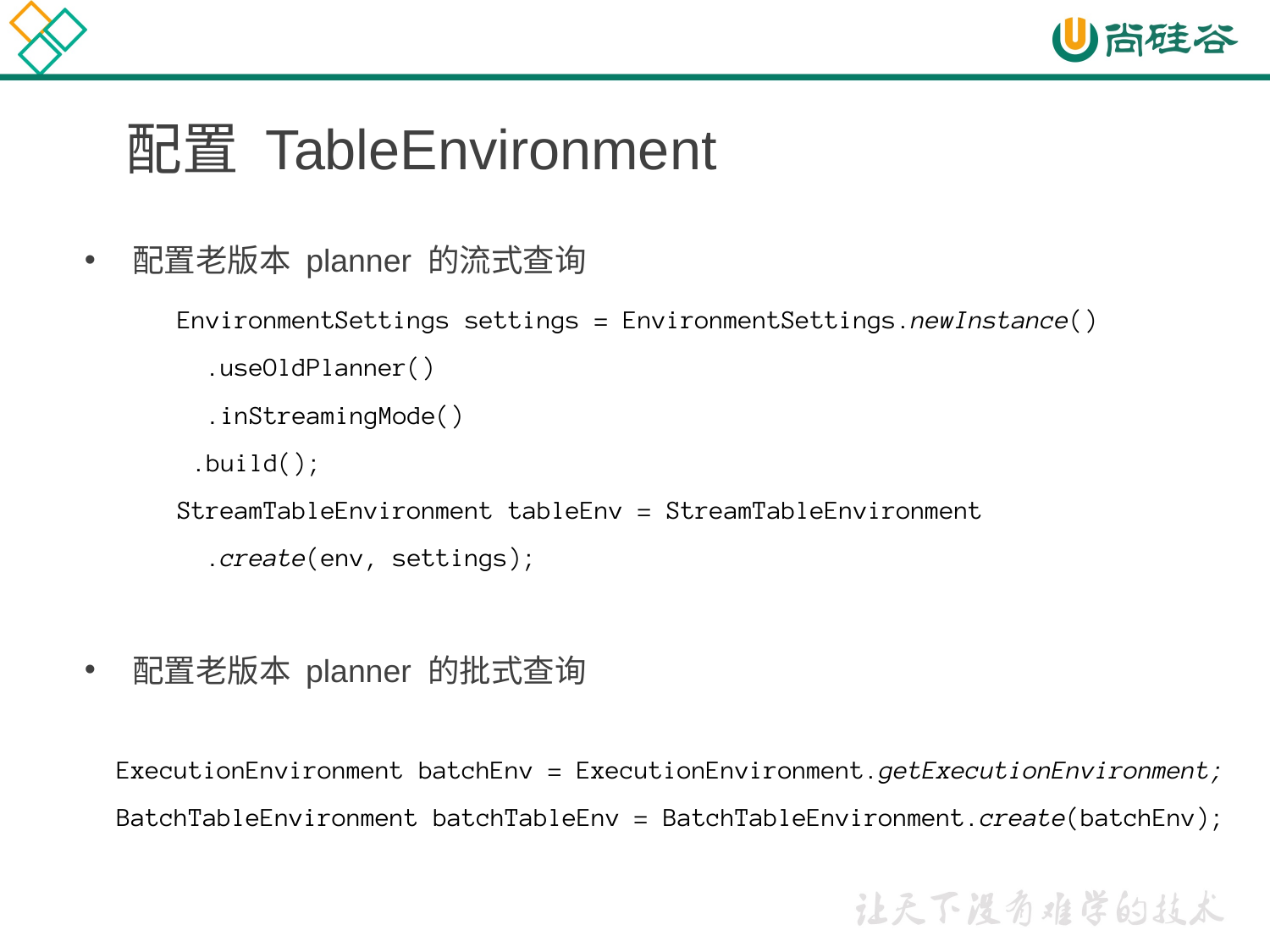

# 配置 TableEnvironment
配置老版本 planner 的流式查询
EnvironmentSettings settings = EnvironmentSettings.newInstance()
  .useOldPlanner()
  .inStreamingMode()
  .build();
StreamTableEnvironment tableEnv = StreamTableEnvironment
  .create(env, settings);
配置老版本 planner 的批式查询
ExecutionEnvironment batchEnv = ExecutionEnvironment.getExecutionEnvironment;
BatchTableEnvironment batchTableEnv = BatchTableEnvironment.create(batchEnv);